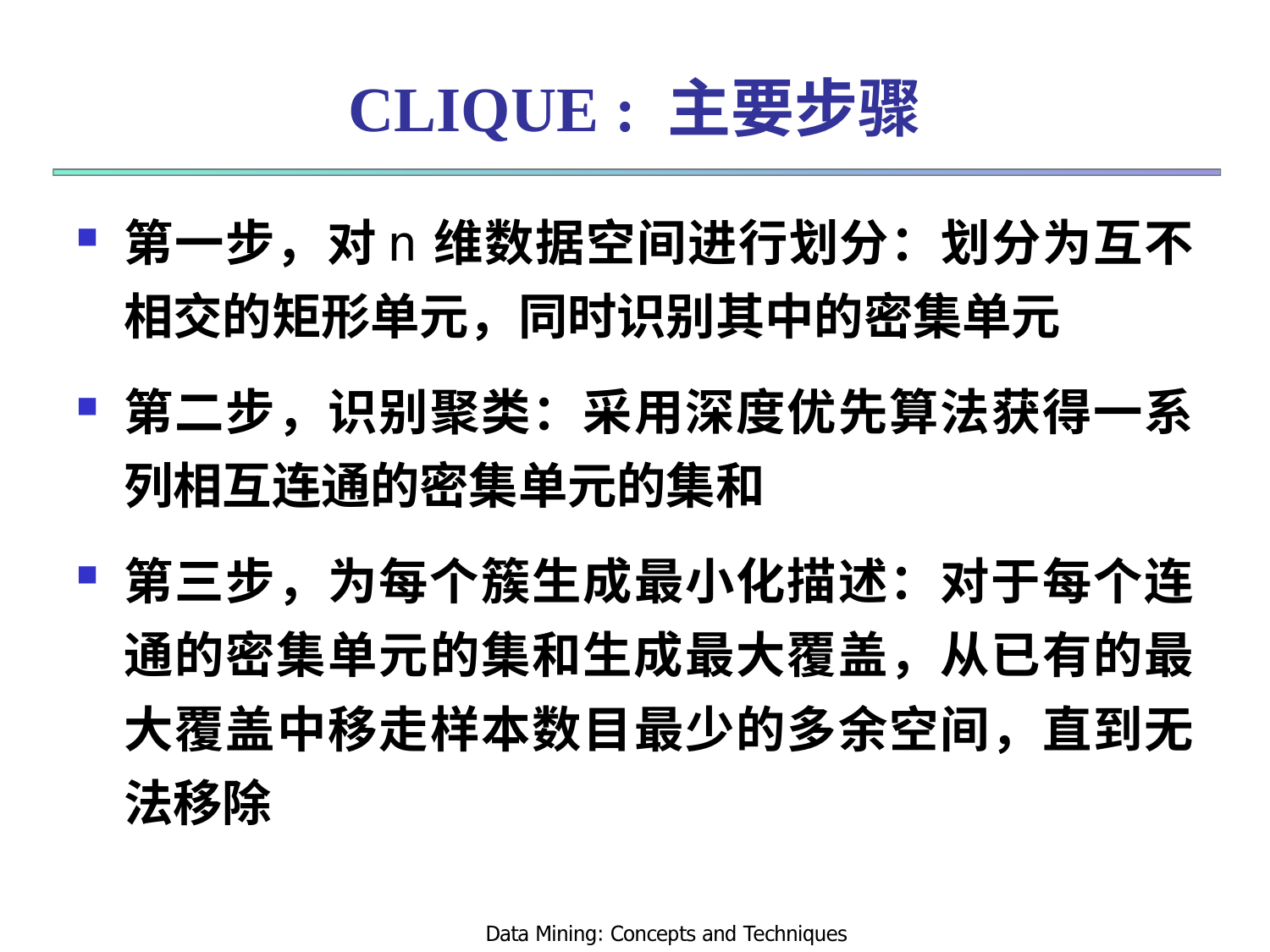

# CLIQUE : 主要步骤
第一步，对n维数据空间进行划分：划分为互不相交的矩形单元，同时识别其中的密集单元
第二步，识别聚类：采用深度优先算法获得一系列相互连通的密集单元的集和
第三步，为每个簇生成最小化描述：对于每个连通的密集单元的集和生成最大覆盖，从已有的最大覆盖中移走样本数目最少的多余空间，直到无法移除
Data Mining: Concepts and Techniques
97